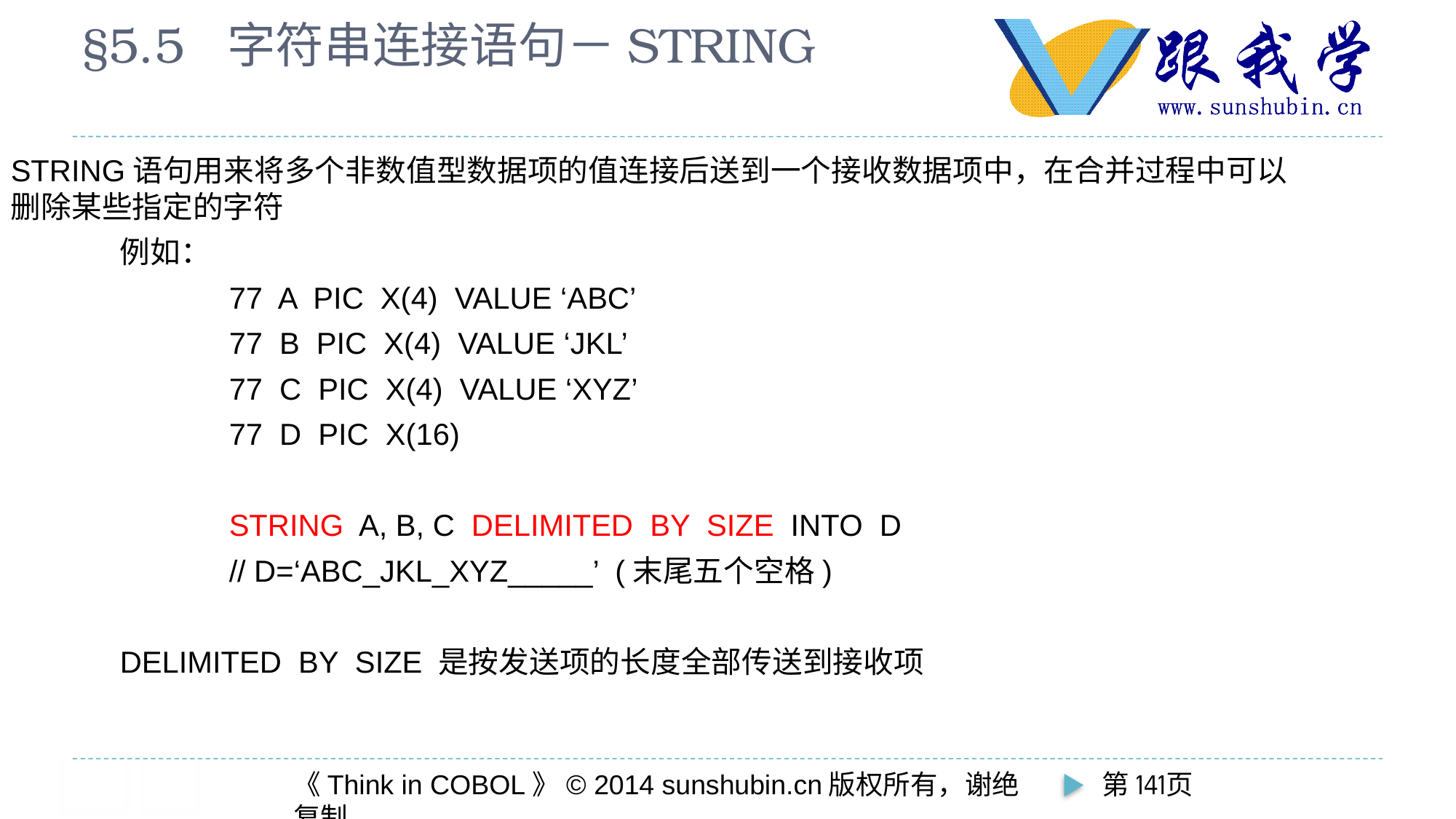

# §5.5  字符串连接语句－STRING
STRING语句用来将多个非数值型数据项的值连接后送到一个接收数据项中，在合并过程中可以删除某些指定的字符
	例如：
		77  A  PIC  X(4)  VALUE ‘ABC’
		77  B  PIC  X(4)  VALUE ‘JKL’
		77  C  PIC  X(4)  VALUE ‘XYZ’
		77  D  PIC  X(16)

		STRING  A, B, C  DELIMITED  BY  SIZE  INTO  D
		// D=‘ABC_JKL_XYZ_____’  (末尾五个空格)

	DELIMITED  BY  SIZE 是按发送项的长度全部传送到接收项